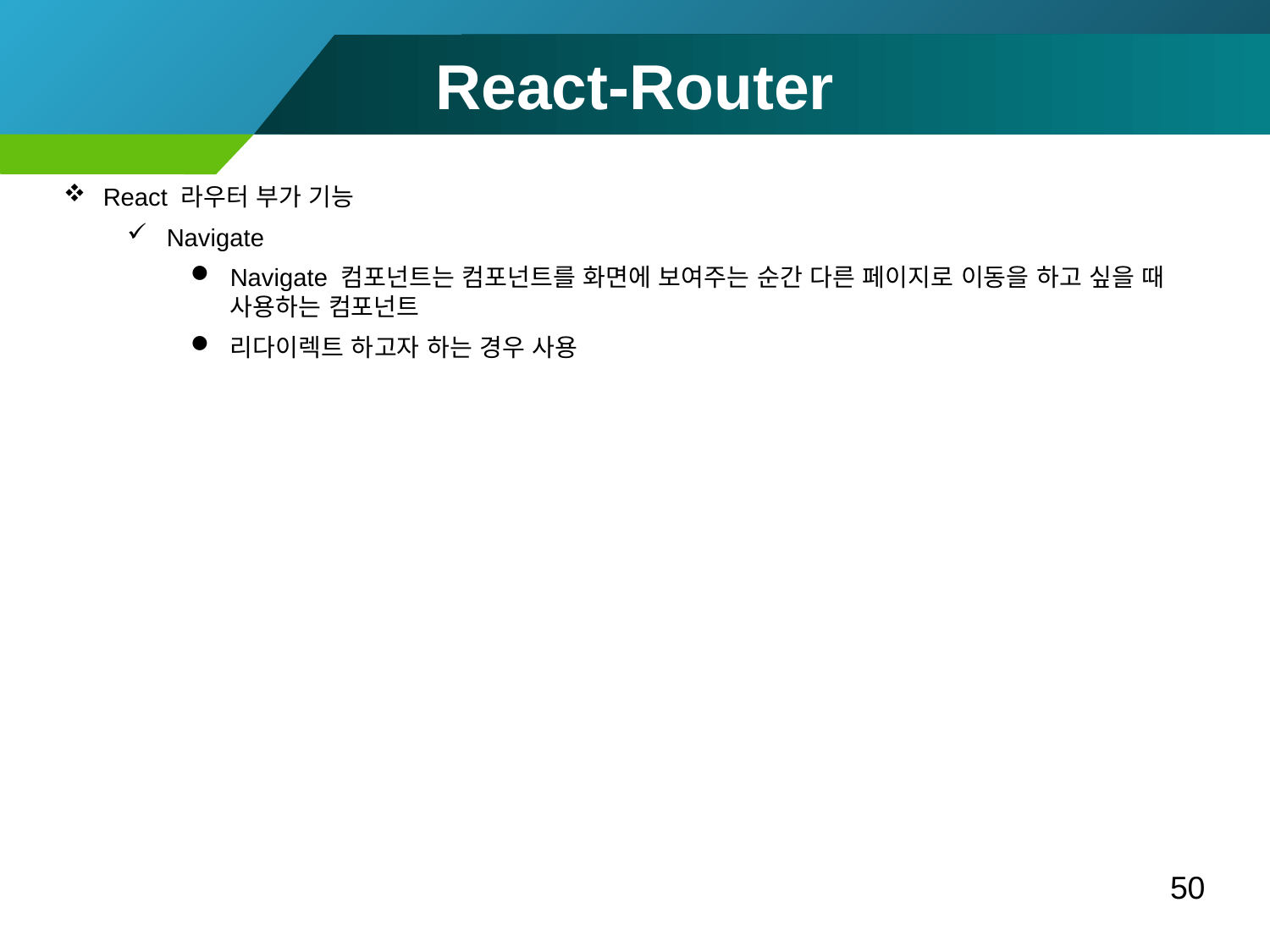

React-Router
React 라우터 부가 기능
Navigate
Navigate 컴포넌트는 컴포넌트를 화면에 보여주는 순간 다른 페이지로 이동을 하고 싶을 때 사용하는 컴포넌트
리다이렉트 하고자 하는 경우 사용
50